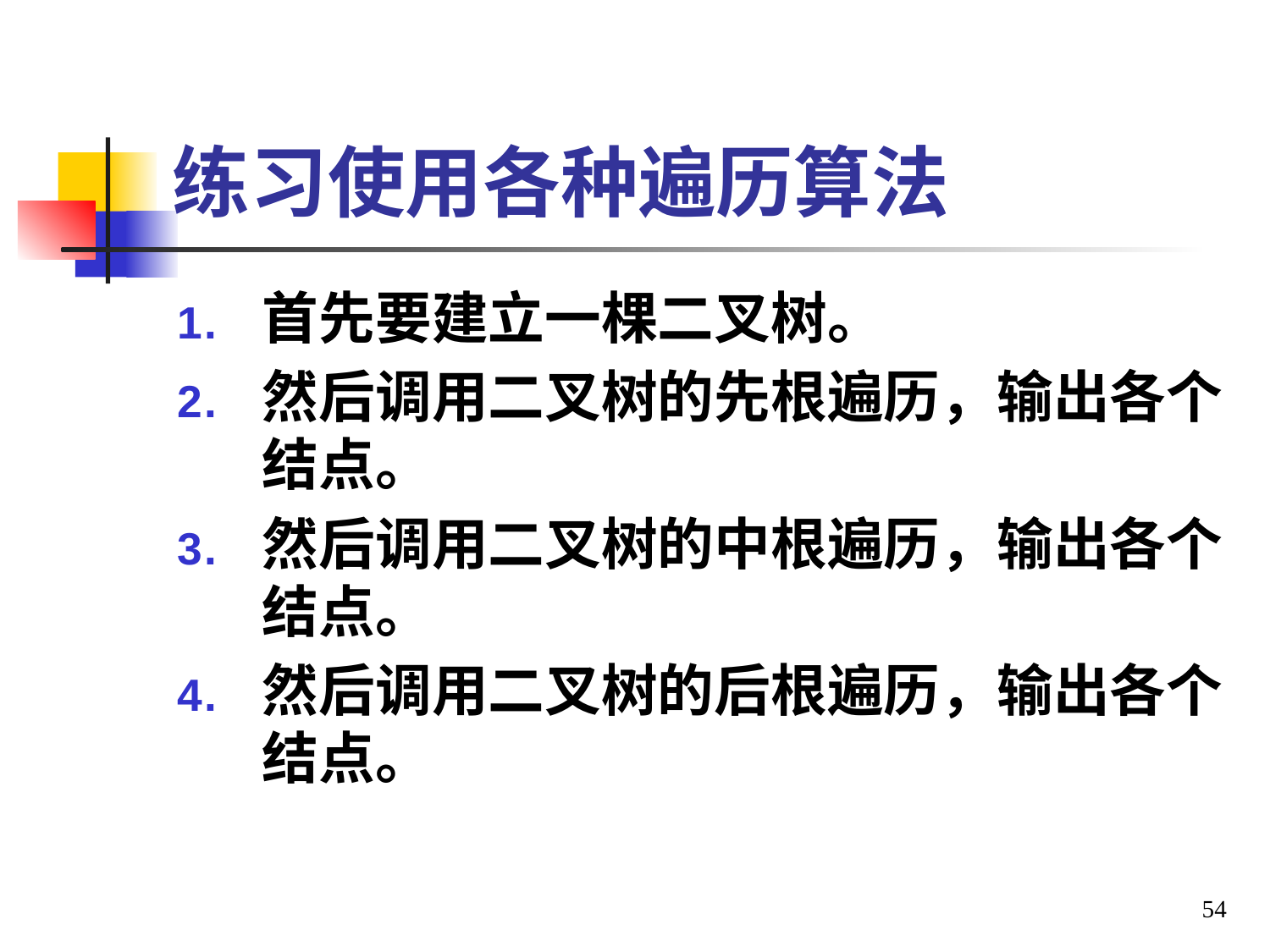

# 练习使用各种遍历算法
首先要建立一棵二叉树。
然后调用二叉树的先根遍历，输出各个结点。
然后调用二叉树的中根遍历，输出各个结点。
然后调用二叉树的后根遍历，输出各个结点。

54